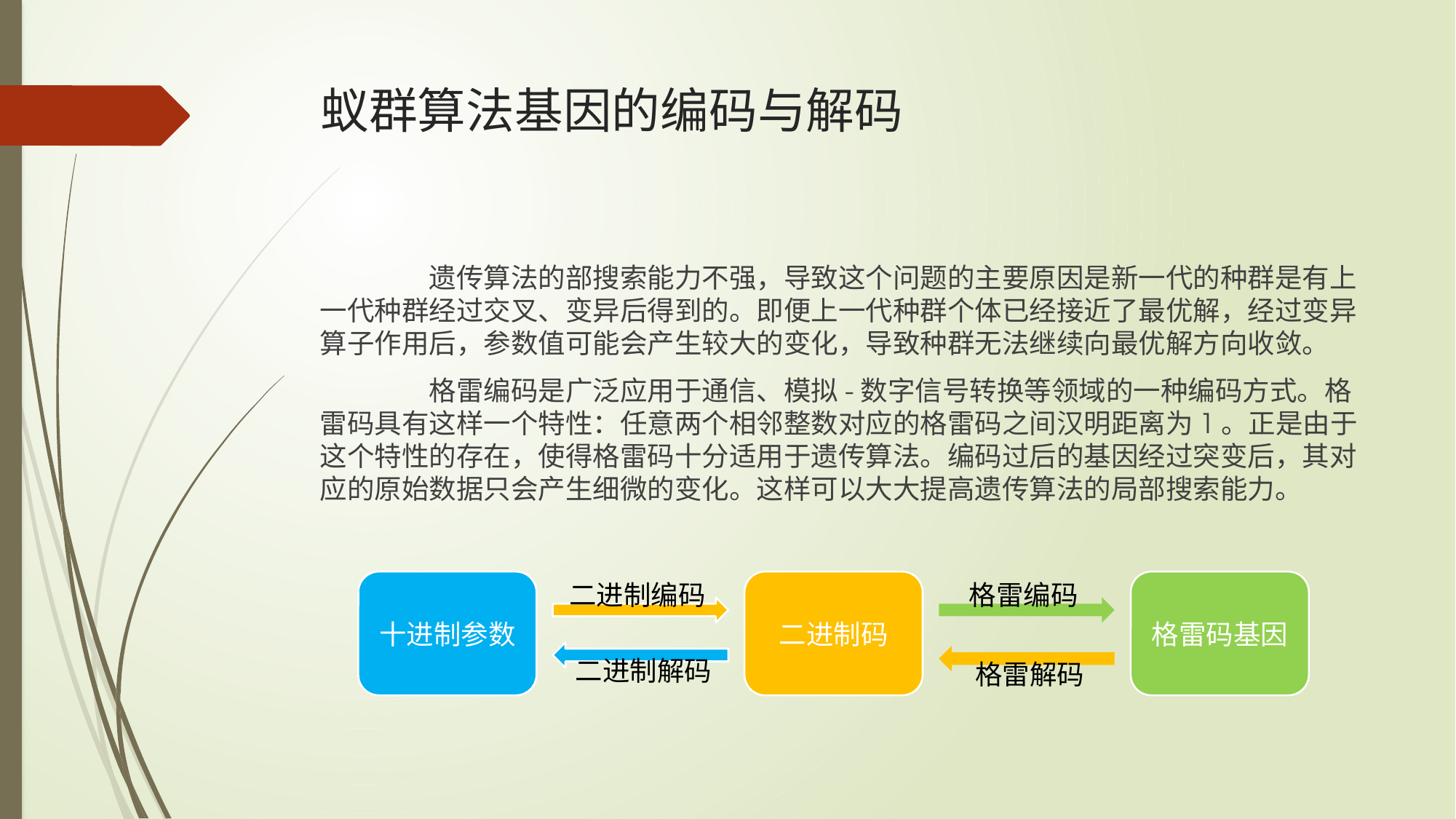

# 蚁群算法基因的编码与解码
	遗传算法的部搜索能力不强，导致这个问题的主要原因是新一代的种群是有上一代种群经过交叉、变异后得到的。即便上一代种群个体已经接近了最优解，经过变异算子作用后，参数值可能会产生较大的变化，导致种群无法继续向最优解方向收敛。
	格雷编码是广泛应用于通信、模拟-数字信号转换等领域的一种编码方式。格雷码具有这样一个特性：任意两个相邻整数对应的格雷码之间汉明距离为1。正是由于这个特性的存在，使得格雷码十分适用于遗传算法。编码过后的基因经过突变后，其对应的原始数据只会产生细微的变化。这样可以大大提高遗传算法的局部搜索能力。

十进制参数
格雷码基因
二进制码
二进制编码
格雷编码
二进制解码
格雷解码